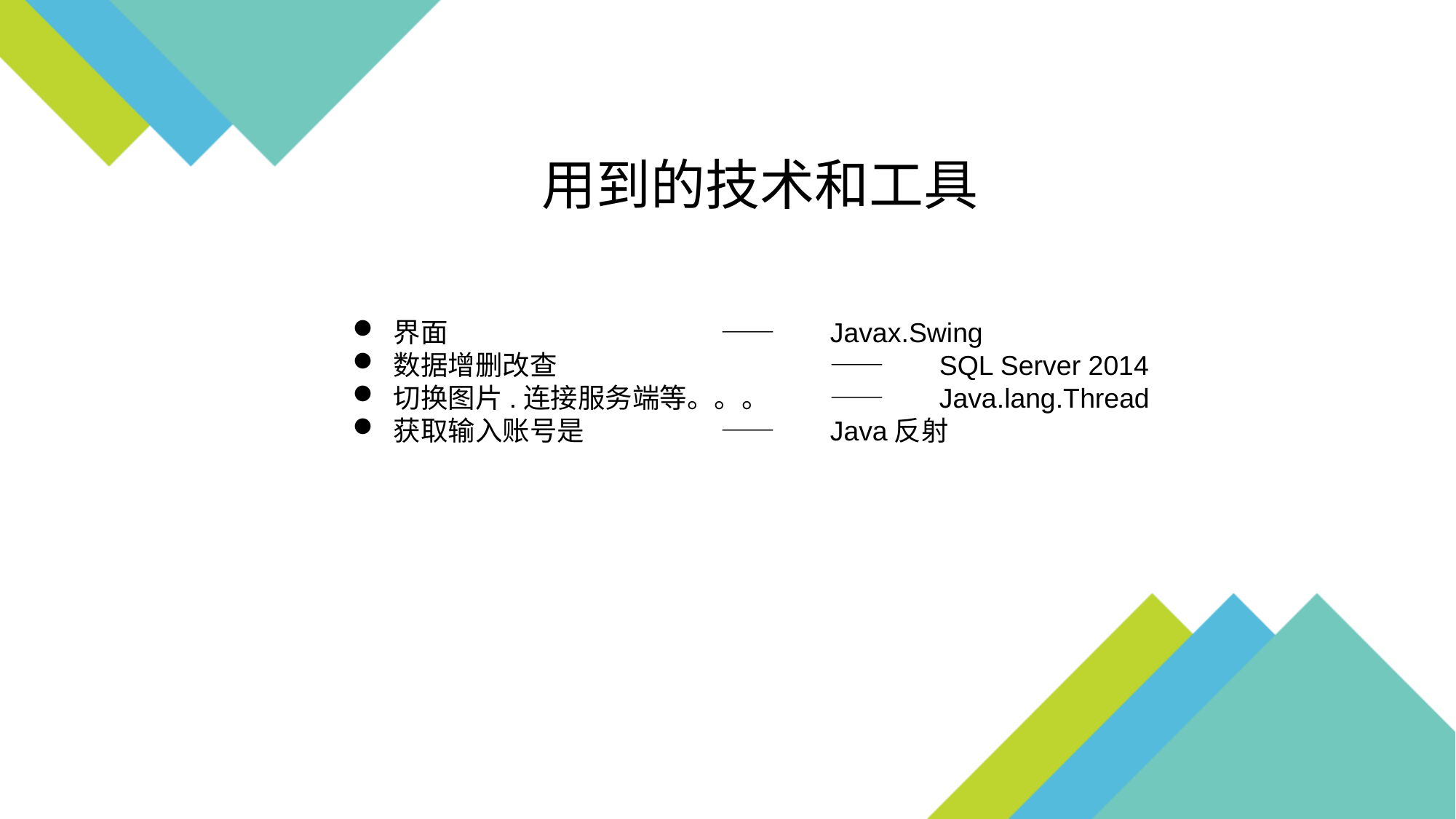

# 用到的技术和工具
界面    			—— 	Javax.Swing
数据增删改查			——	SQL Server 2014
切换图片.连接服务端等。。。	—— 	Java.lang.Thread
获取输入账号是		—— 	Java反射